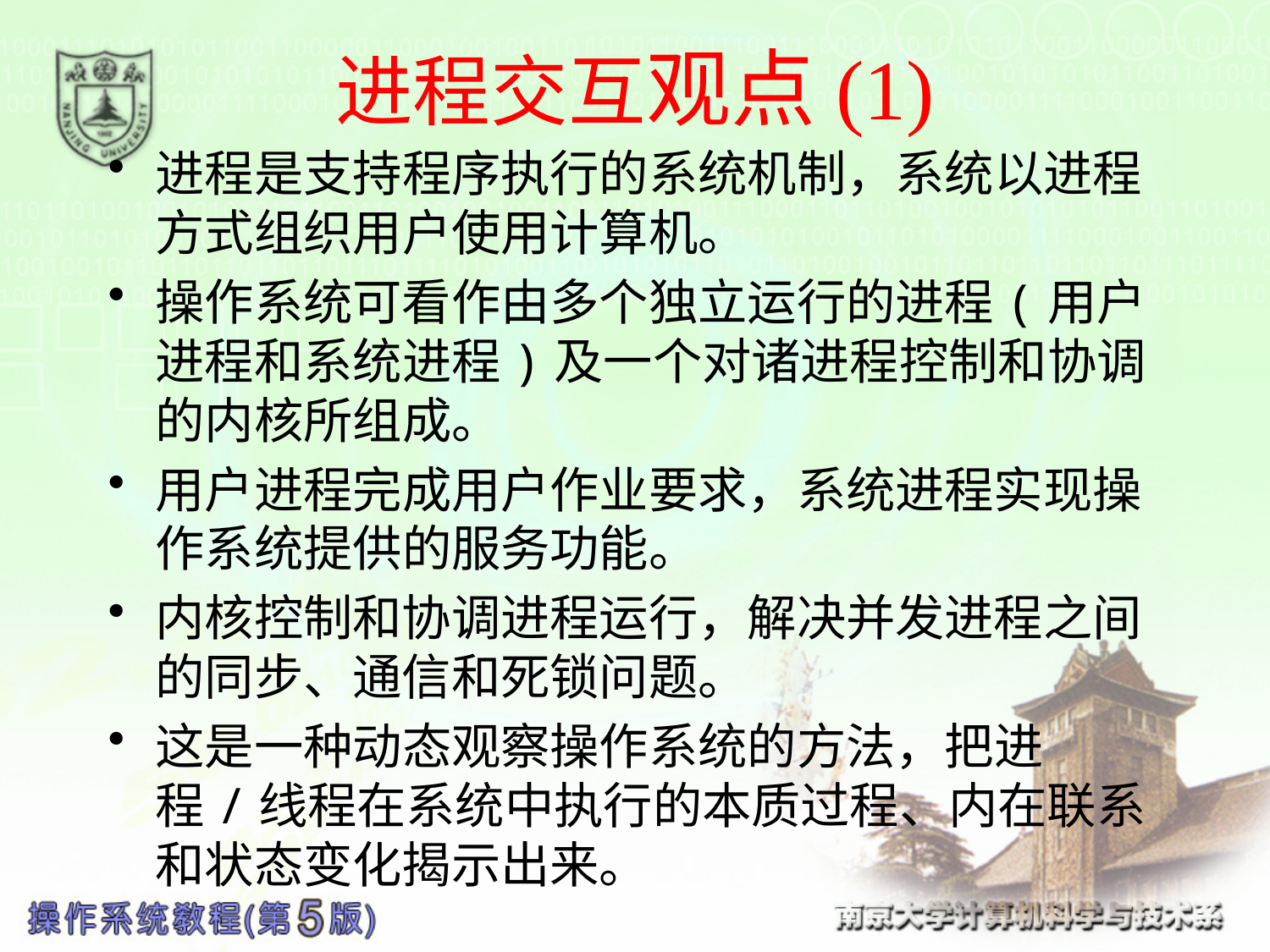

# 进程交互观点(1)
进程是支持程序执行的系统机制，系统以进程方式组织用户使用计算机。
操作系统可看作由多个独立运行的进程(用户进程和系统进程)及一个对诸进程控制和协调的内核所组成。
用户进程完成用户作业要求，系统进程实现操作系统提供的服务功能。
内核控制和协调进程运行，解决并发进程之间的同步、通信和死锁问题。
这是一种动态观察操作系统的方法，把进程/线程在系统中执行的本质过程、内在联系和状态变化揭示出来。